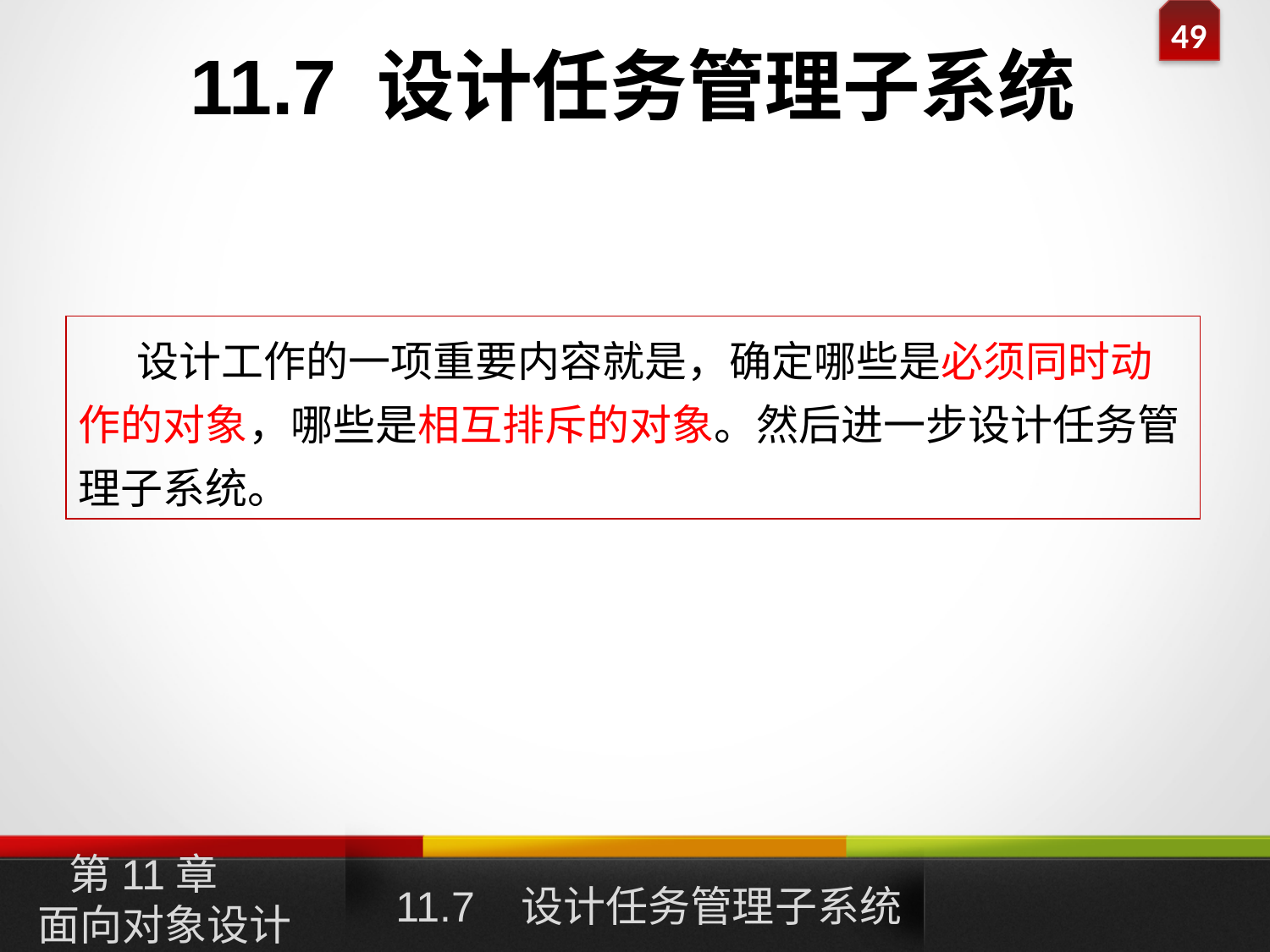

# 11.7 设计任务管理子系统
     设计工作的一项重要内容就是，确定哪些是必须同时动作的对象，哪些是相互排斥的对象。然后进一步设计任务管理子系统。
11.7   设计任务管理子系统